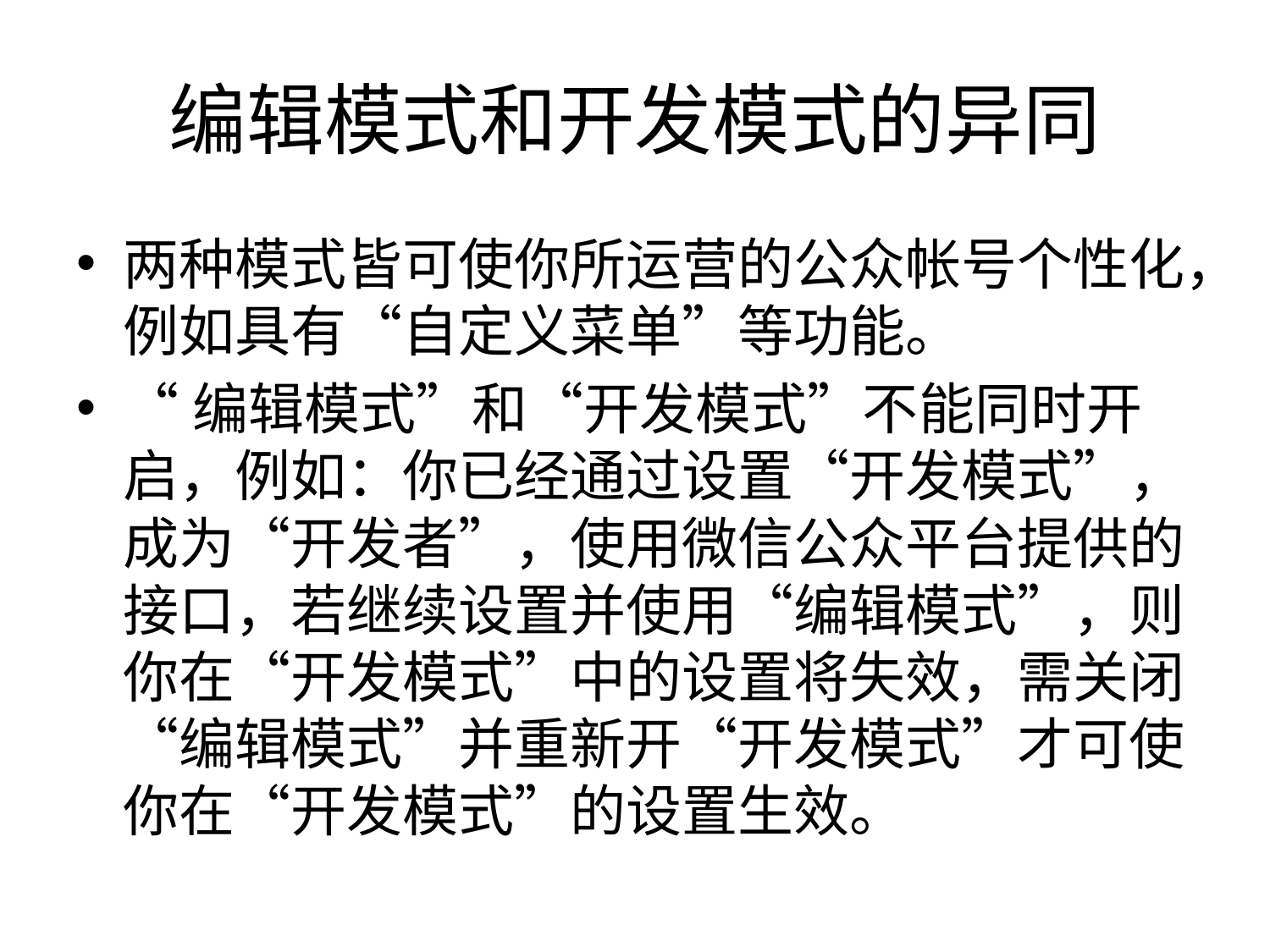

# 编辑模式和开发模式的异同
两种模式皆可使你所运营的公众帐号个性化，例如具有“自定义菜单”等功能。
“编辑模式”和“开发模式”不能同时开启，例如：你已经通过设置“开发模式”，成为“开发者”，使用微信公众平台提供的接口，若继续设置并使用“编辑模式”，则你在“开发模式”中的设置将失效，需关闭“编辑模式”并重新开“开发模式”才可使你在“开发模式”的设置生效。